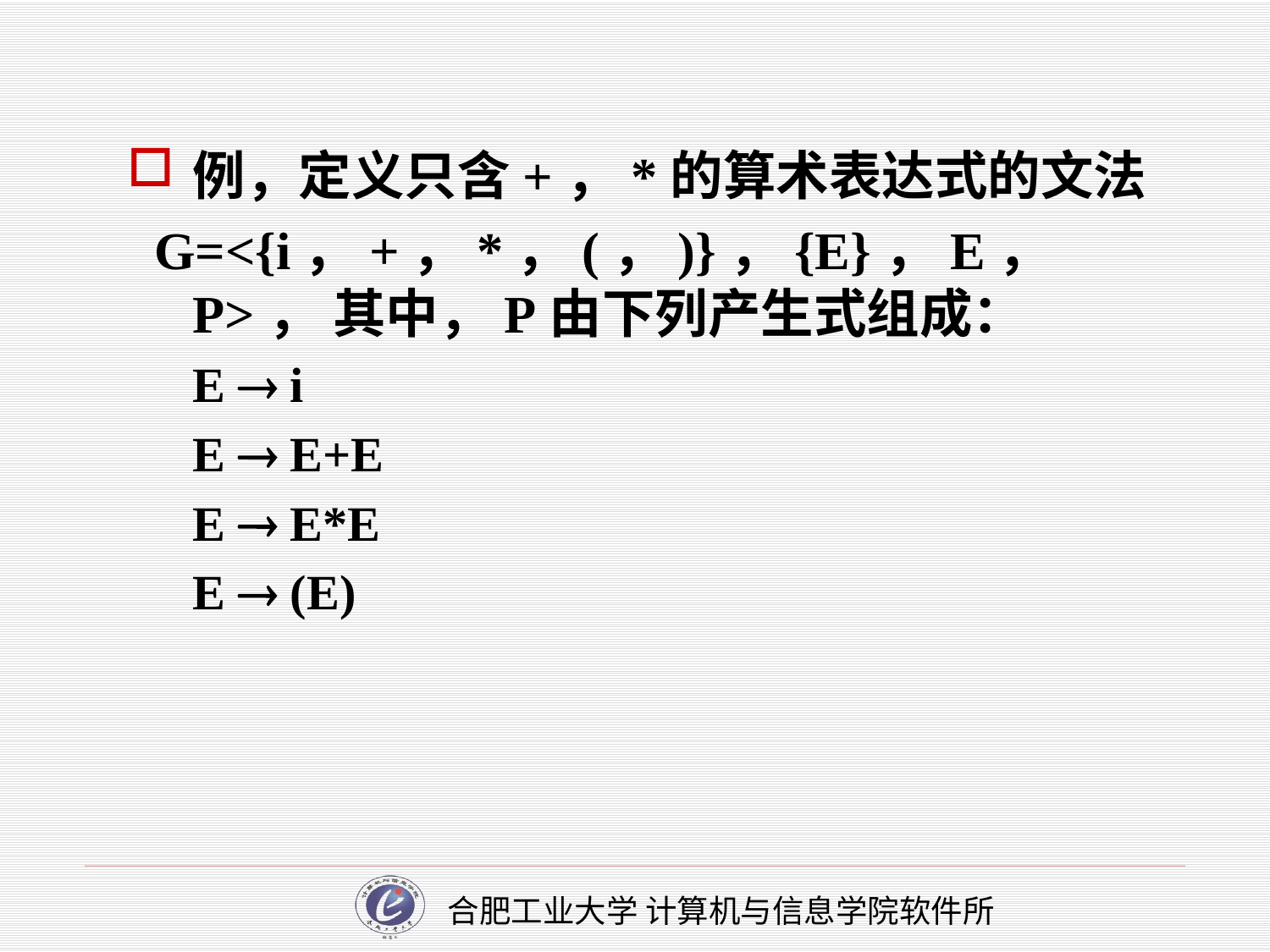

例，定义只含+，*的算术表达式的文法
  G=<{i，+，*，(，)}，{E}，E， P>， 其中，P由下列产生式组成：
E → i
E → E+E
E → E*E
E → (E)

52